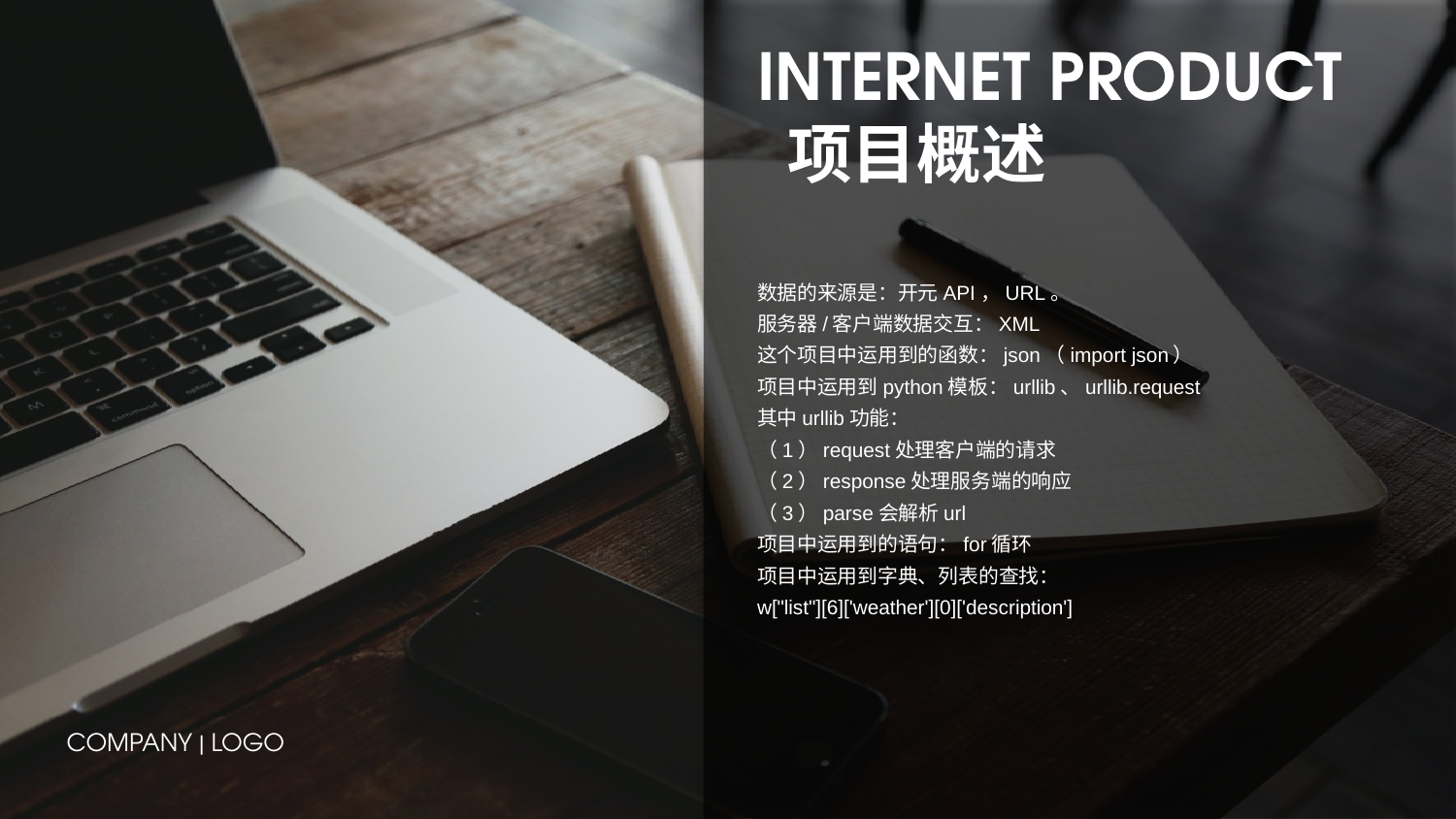

INTERNET PRODUCT
 项目概述
数据的来源是：开元API，URL。
服务器/客户端数据交互：XML
这个项目中运用到的函数：json（import json）
项目中运用到python模板：urllib、urllib.request
其中urllib功能：
（1）request处理客户端的请求
（2）response处理服务端的响应
（3）parse会解析url
项目中运用到的语句：for循环
项目中运用到字典、列表的查找：
w["list"][6]['weather'][0]['description']

COMPANY | LOGO